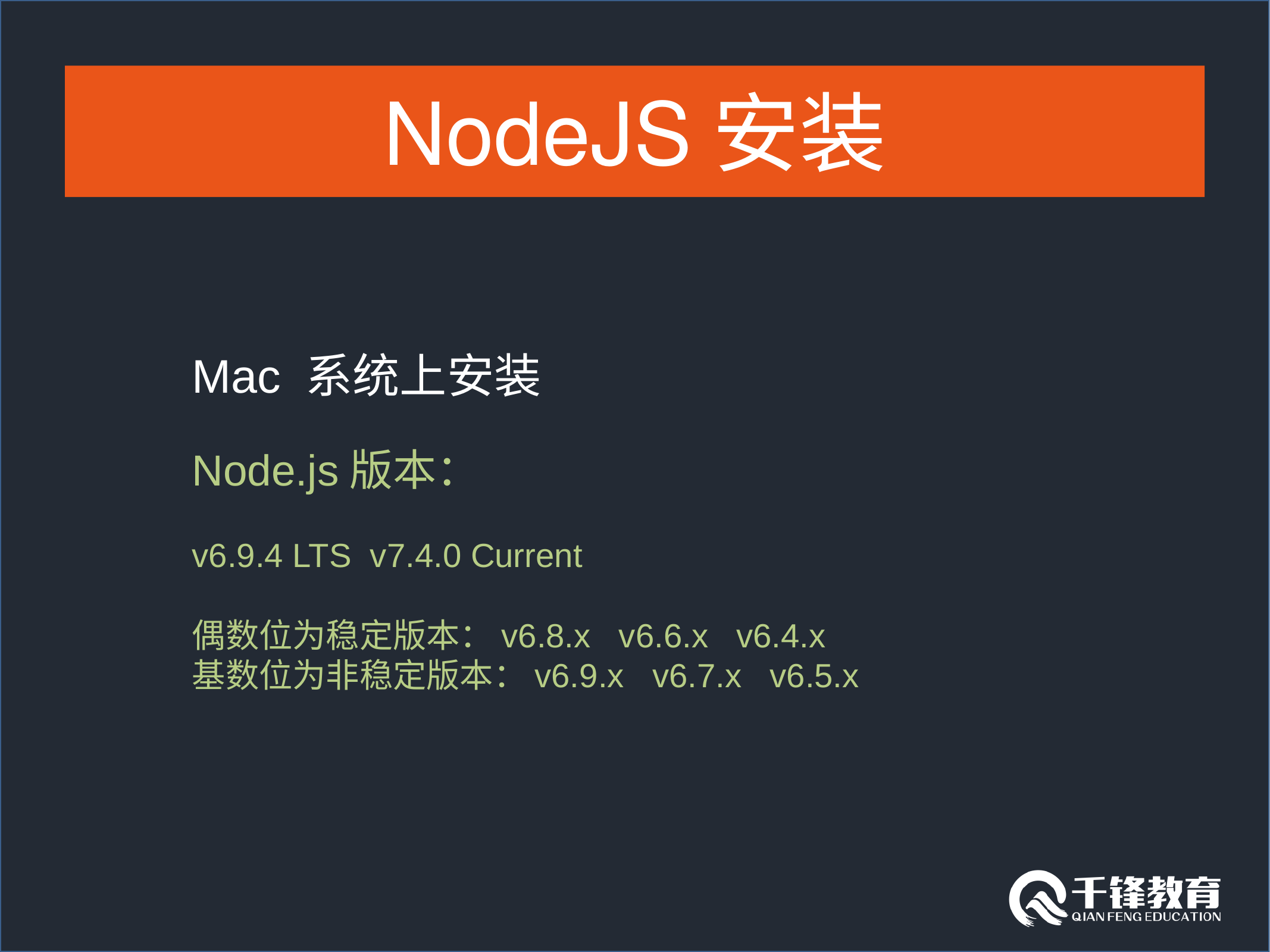

#
NodeJS安装
Mac 系统上安装
Node.js版本：
v6.9.4 LTS  v7.4.0 Current
偶数位为稳定版本：v6.8.x   v6.6.x   v6.4.x
基数位为非稳定版本：v6.9.x   v6.7.x   v6.5.x